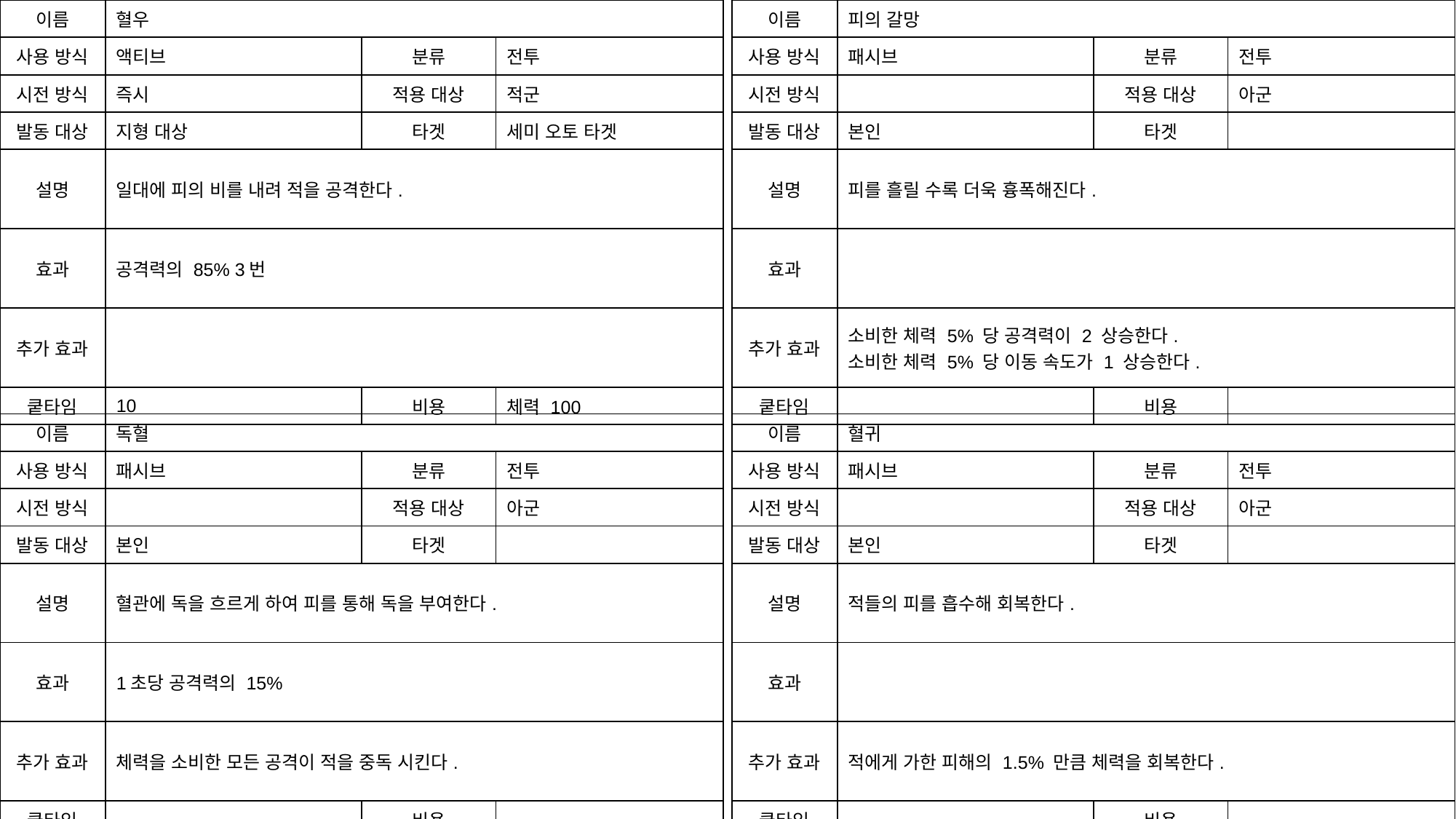

| 이름 | 혈우 |  |  |
| --- | --- | --- | --- |
| 사용 방식 | 액티브 | 분류 | 전투 |
| 시전 방식 | 즉시 | 적용 대상 | 적군 |
| 발동 대상 | 지형 대상 | 타겟 | 세미 오토 타겟 |
| 설명 | 일대에 피의 비를 내려 적을 공격한다. |  |  |
| 효과 | 공격력의 85% 3번 |  |  |
| 추가 효과 |  |  |  |
| 쿹타임 | 10 | 비용 | 체력 100 |
| 이름 | 피의 갈망 |  |  |
| --- | --- | --- | --- |
| 사용 방식 | 패시브 | 분류 | 전투 |
| 시전 방식 |  | 적용 대상 | 아군 |
| 발동 대상 | 본인 | 타겟 |  |
| 설명 | 피를 흘릴 수록 더욱 흉폭해진다. |  |  |
| 효과 |  |  |  |
| 추가 효과 | 소비한 체력 5% 당 공격력이 2 상승한다. 소비한 체력 5% 당 이동 속도가 1 상승한다. |  |  |
| 쿹타임 |  | 비용 |  |
| 이름 | 독혈 |  |  |
| --- | --- | --- | --- |
| 사용 방식 | 패시브 | 분류 | 전투 |
| 시전 방식 |  | 적용 대상 | 아군 |
| 발동 대상 | 본인 | 타겟 |  |
| 설명 | 혈관에 독을 흐르게 하여 피를 통해 독을 부여한다. |  |  |
| 효과 | 1초당 공격력의 15% |  |  |
| 추가 효과 | 체력을 소비한 모든 공격이 적을 중독 시킨다. |  |  |
| 쿹타임 |  | 비용 |  |
| 이름 | 혈귀 |  |  |
| --- | --- | --- | --- |
| 사용 방식 | 패시브 | 분류 | 전투 |
| 시전 방식 |  | 적용 대상 | 아군 |
| 발동 대상 | 본인 | 타겟 |  |
| 설명 | 적들의 피를 흡수해 회복한다. |  |  |
| 효과 |  |  |  |
| 추가 효과 | 적에게 가한 피해의 1.5% 만큼 체력을 회복한다. |  |  |
| 쿹타임 |  | 비용 |  |